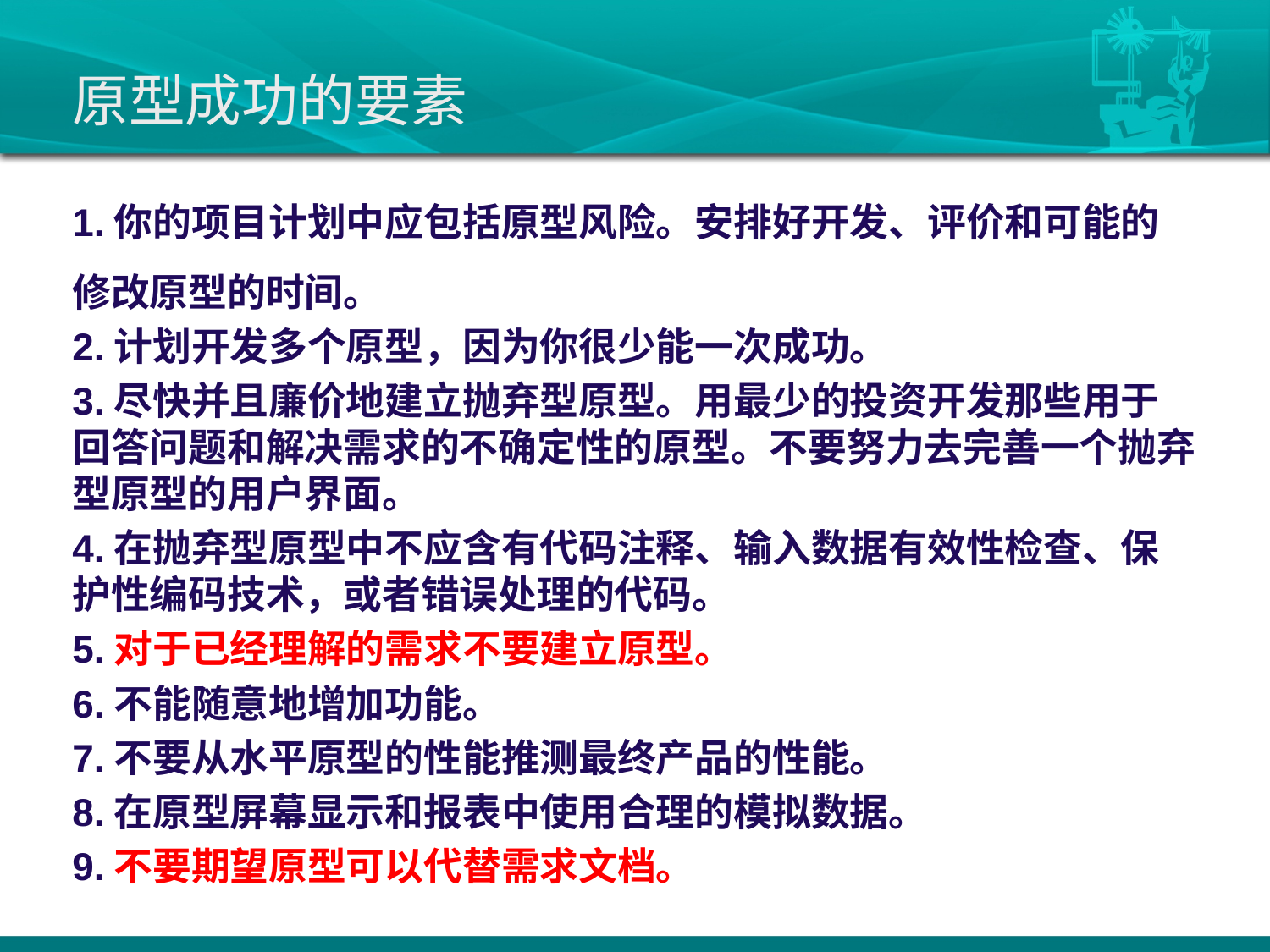

# 原型成功的要素
1.你的项目计划中应包括原型风险。安排好开发、评价和可能的修改原型的时间。
2.计划开发多个原型，因为你很少能一次成功。
3.尽快并且廉价地建立抛弃型原型。用最少的投资开发那些用于回答问题和解决需求的不确定性的原型。不要努力去完善一个抛弃型原型的用户界面。
4.在抛弃型原型中不应含有代码注释、输入数据有效性检查、保护性编码技术，或者错误处理的代码。
5.对于已经理解的需求不要建立原型。
6.不能随意地增加功能。
7.不要从水平原型的性能推测最终产品的性能。
8.在原型屏幕显示和报表中使用合理的模拟数据。
9.不要期望原型可以代替需求文档。